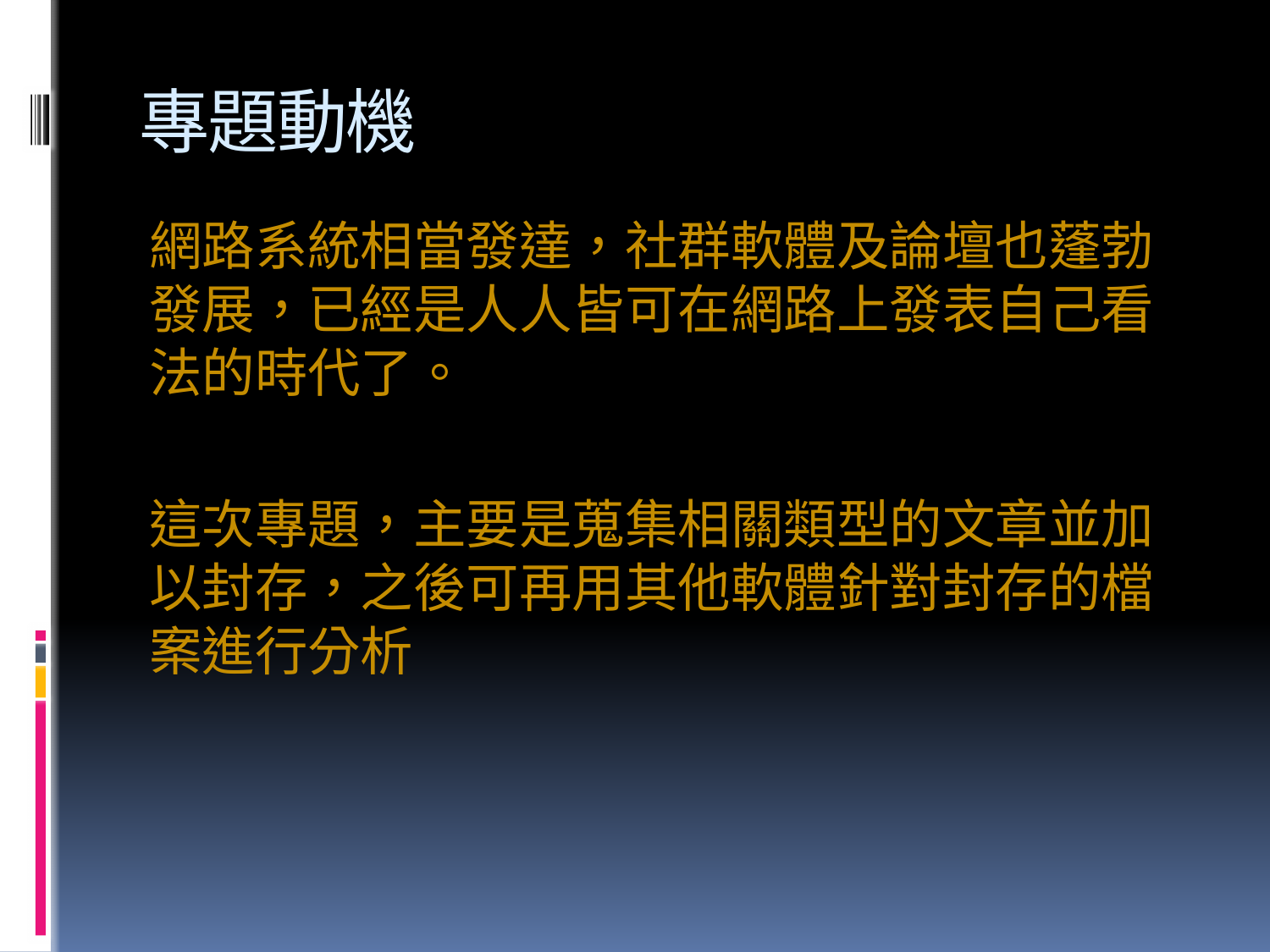

# 專題動機
網路系統相當發達，社群軟體及論壇也蓬勃發展，已經是人人皆可在網路上發表自己看法的時代了。

這次專題，主要是蒐集相關類型的文章並加以封存，之後可再用其他軟體針對封存的檔案進行分析